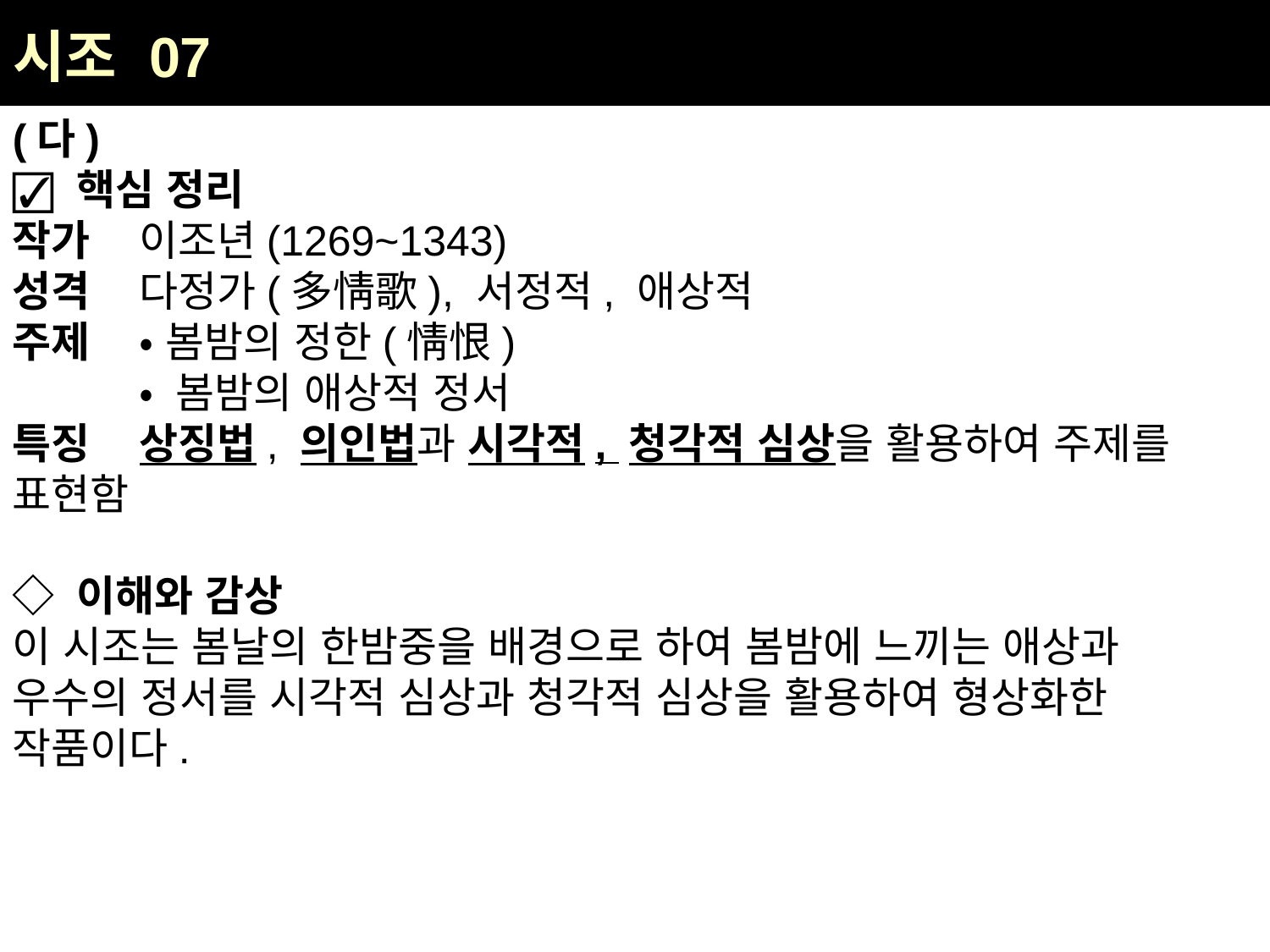

| 시조 07 |
| --- |
(다)
☑ 핵심 정리
작가	이조년(1269~1343)
성격	다정가(多情歌), 서정적, 애상적
주제	• 봄밤의 정한(情恨)
	• 봄밤의 애상적 정서
특징	상징법, 의인법과 시각적, 청각적 심상을 활용하여 주제를 표현함

◇ 이해와 감상
이 시조는 봄날의 한밤중을 배경으로 하여 봄밤에 느끼는 애상과 우수의 정서를 시각적 심상과 청각적 심상을 활용하여 형상화한 작품이다.